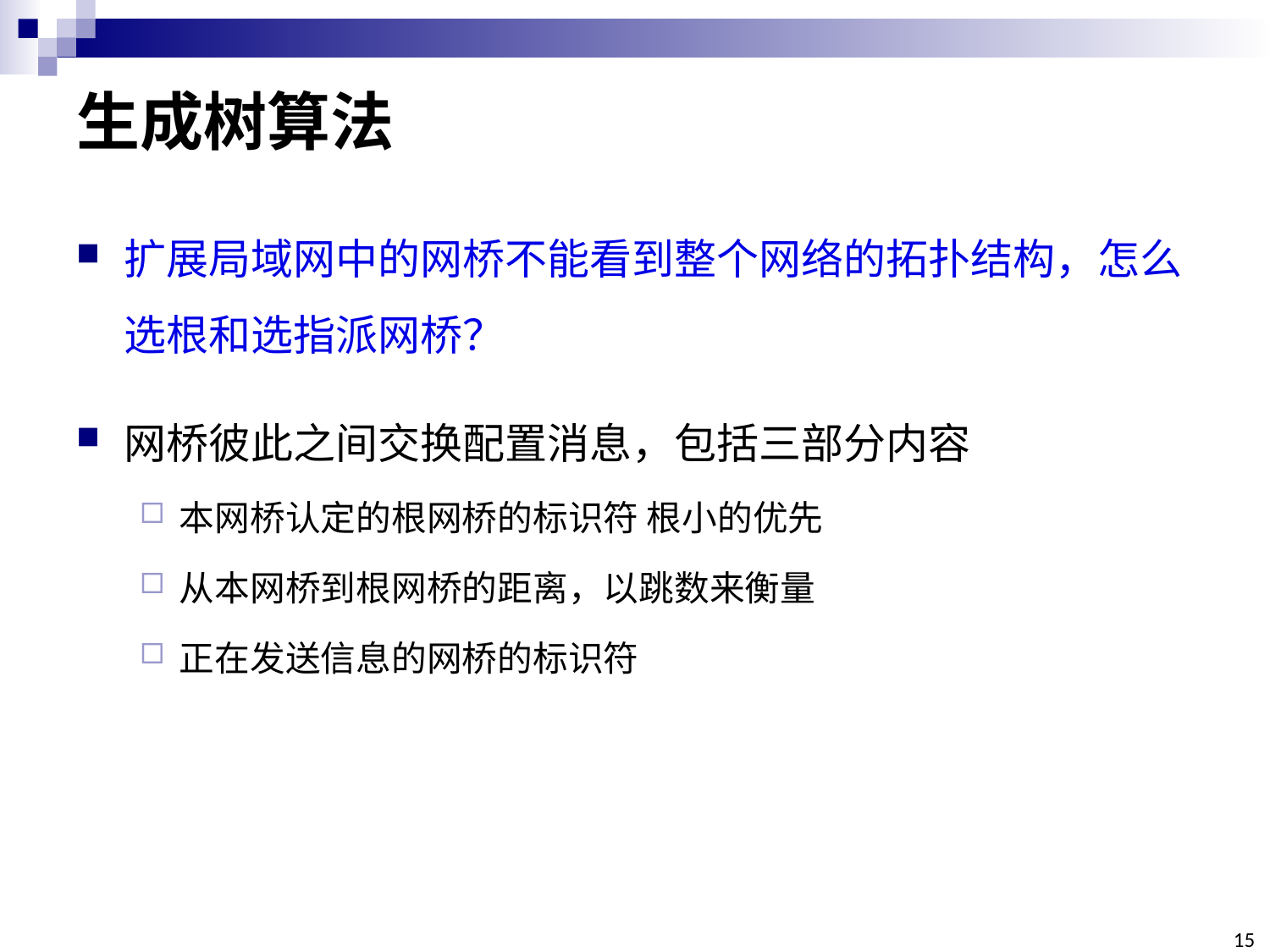

# 生成树算法
扩展局域网中的网桥不能看到整个网络的拓扑结构，怎么选根和选指派网桥？
网桥彼此之间交换配置消息，包括三部分内容
本网桥认定的根网桥的标识符 根小的优先
从本网桥到根网桥的距离，以跳数来衡量
正在发送信息的网桥的标识符
15